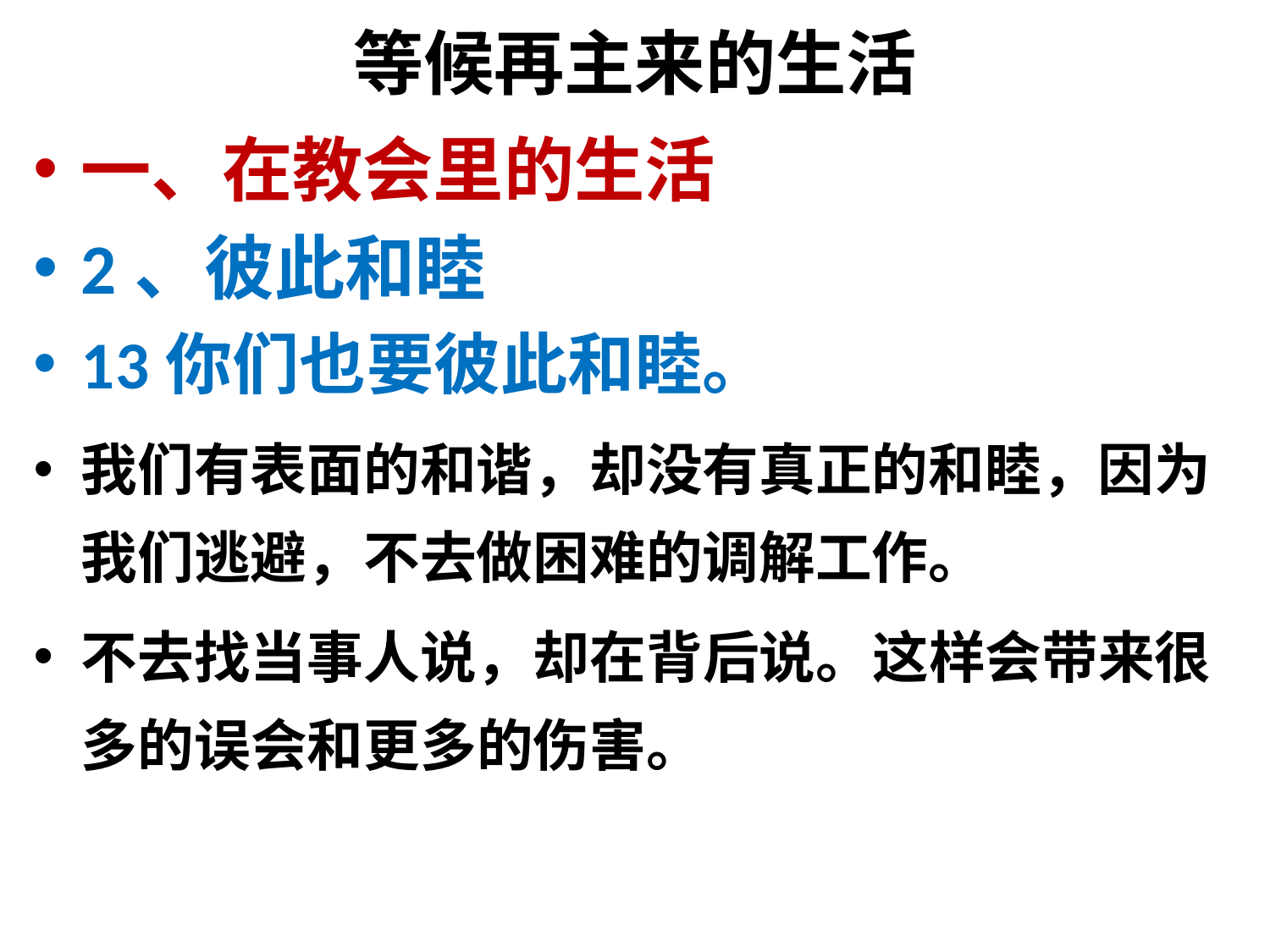

# 等候再主来的生活
一、在教会里的生活
2、彼此和睦
13你们也要彼此和睦。
我们有表面的和谐，却没有真正的和睦，因为我们逃避，不去做困难的调解工作。
不去找当事人说，却在背后说。这样会带来很多的误会和更多的伤害。